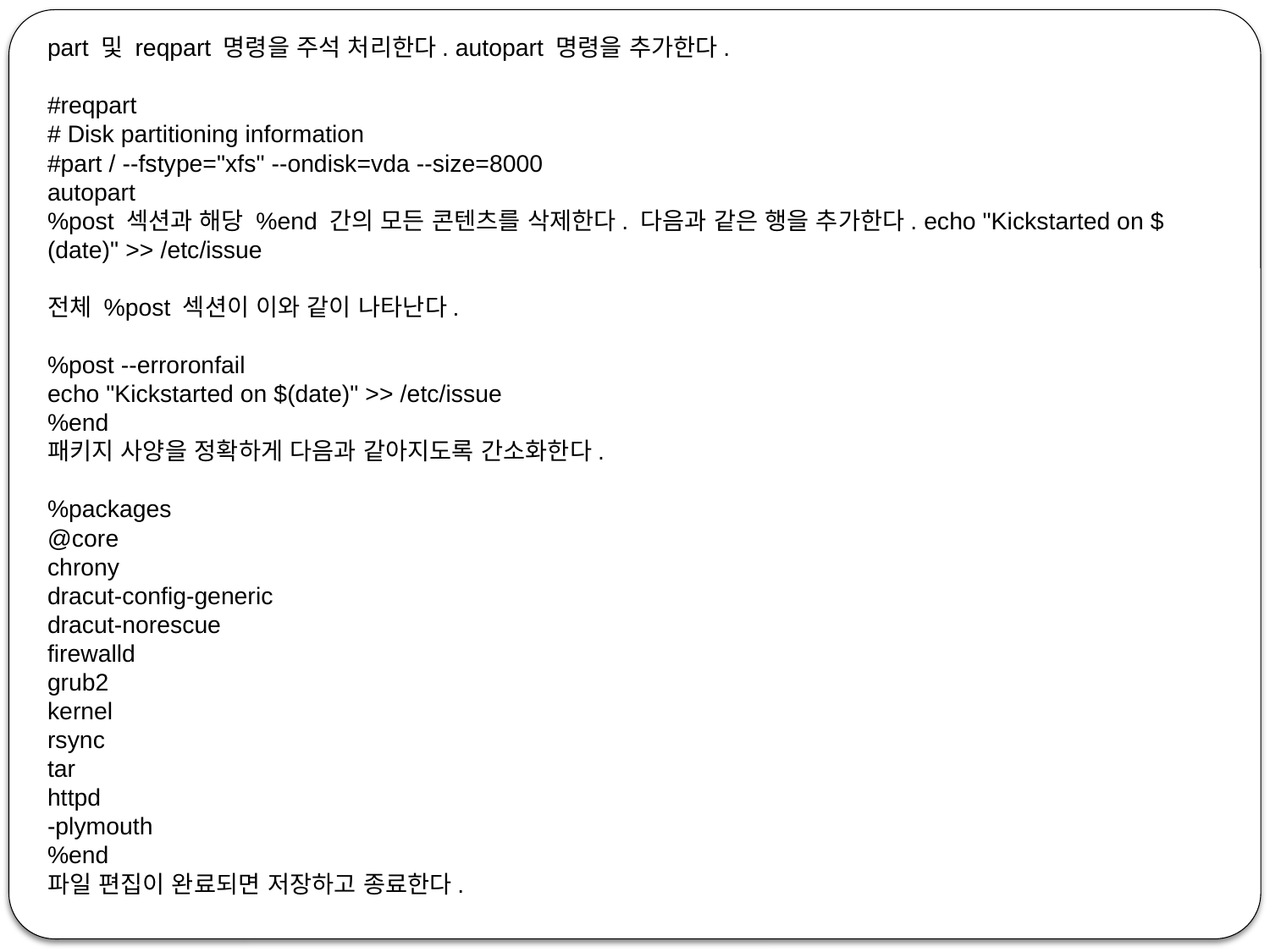

part 및 reqpart 명령을 주석 처리한다. autopart 명령을 추가한다.

#reqpart
# Disk partitioning information
#part / --fstype="xfs" --ondisk=vda --size=8000
autopart
%post 섹션과 해당 %end 간의 모든 콘텐츠를 삭제한다. 다음과 같은 행을 추가한다. echo "Kickstarted on $(date)" >> /etc/issue

전체 %post 섹션이 이와 같이 나타난다.

%post --erroronfail
echo "Kickstarted on $(date)" >> /etc/issue
%end
패키지 사양을 정확하게 다음과 같아지도록 간소화한다.

%packages
@core
chrony
dracut-config-generic
dracut-norescue
firewalld
grub2
kernel
rsync
tar
httpd
-plymouth
%end
파일 편집이 완료되면 저장하고 종료한다.